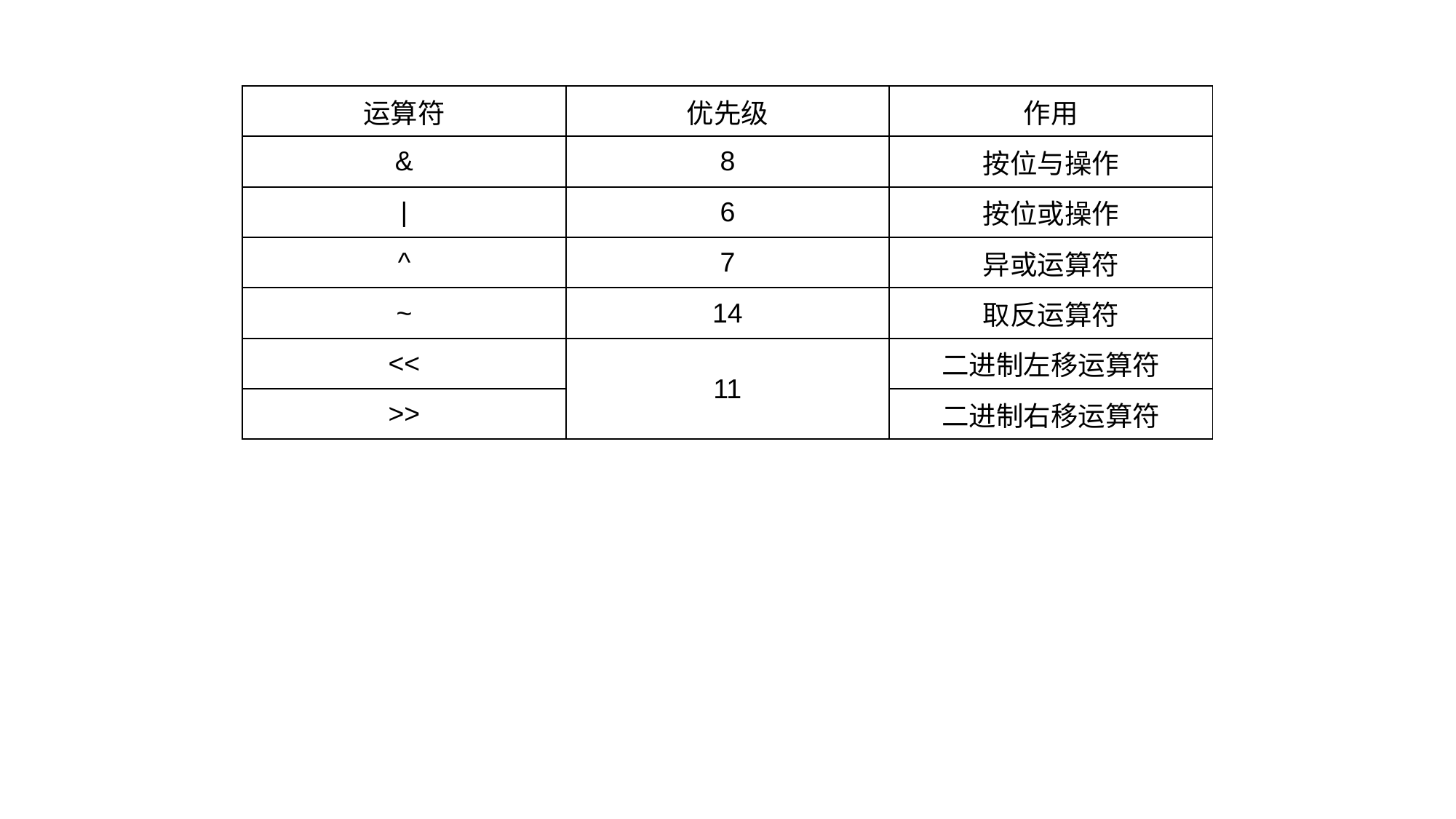

| 运算符 | 优先级 | 作用 |
| --- | --- | --- |
| & | 8 | 按位与操作 |
| | | 6 | 按位或操作 |
| ^ | 7 | 异或运算符 |
| ~ | 14 | 取反运算符 |
| << | 11 | 二进制左移运算符 |
| >> |  | 二进制右移运算符 |